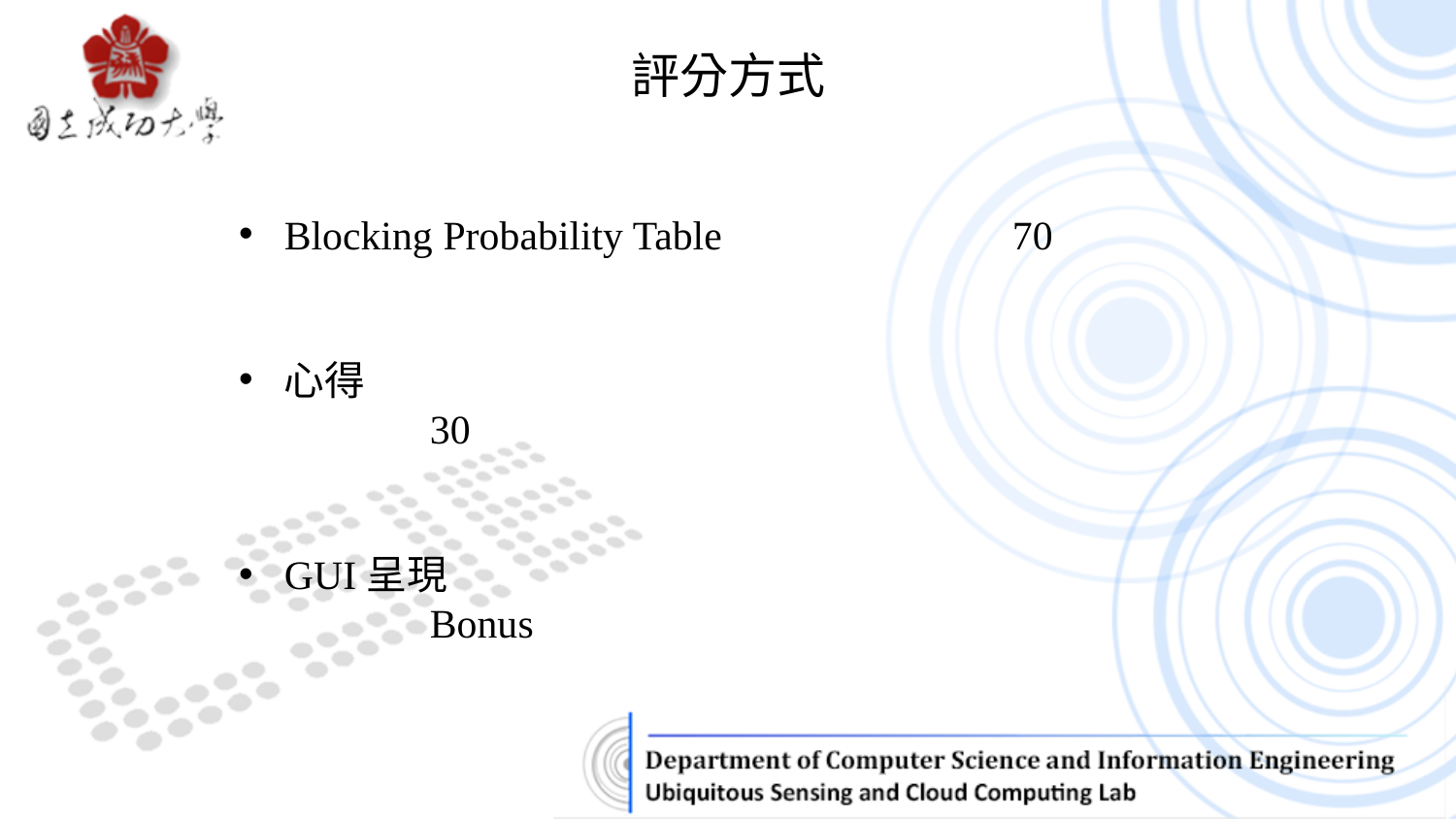

評分方式
Blocking Probability Table 		70

心得							30

GUI呈現						Bonus